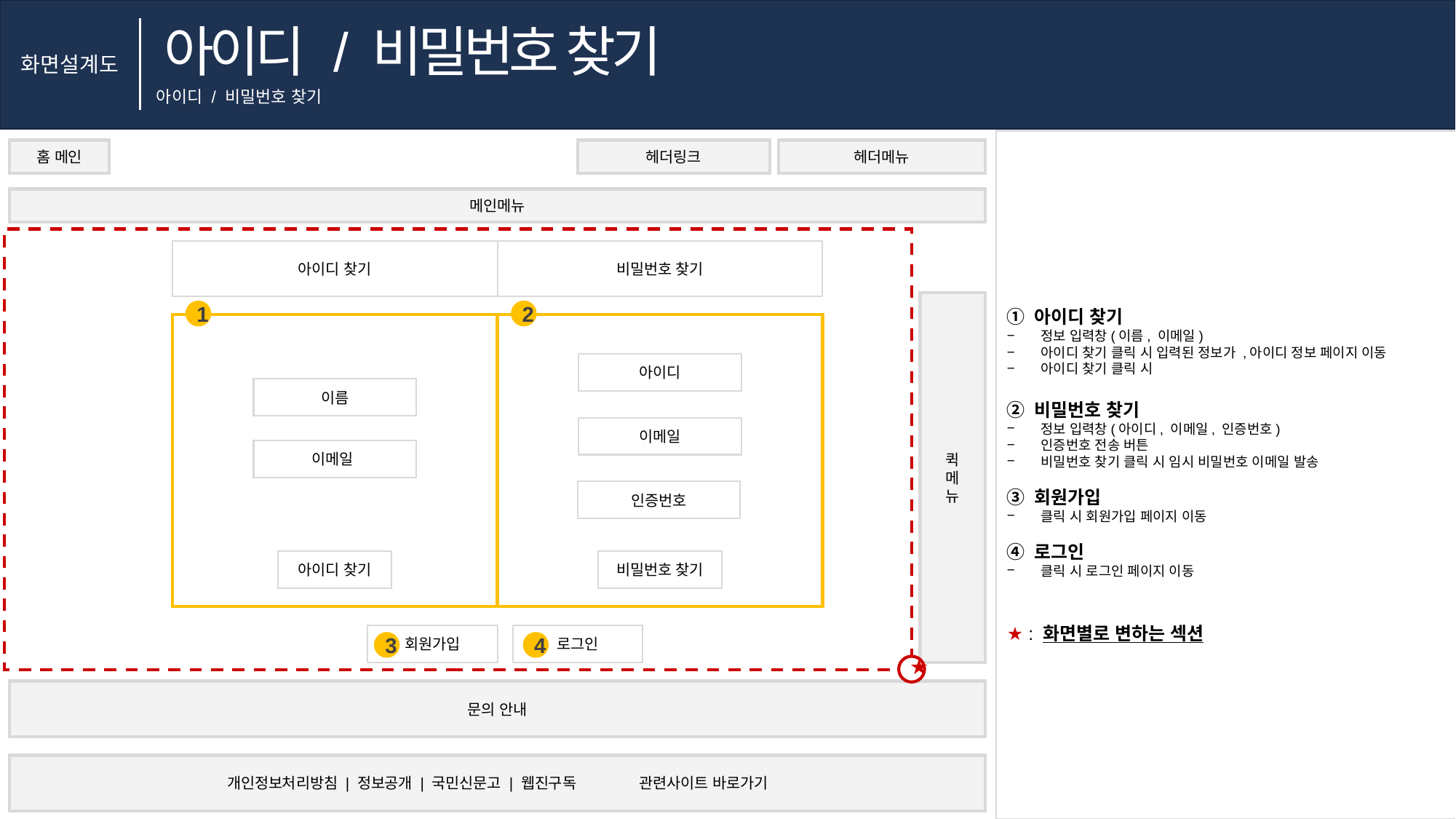

아이디 / 비밀번호 찾기
화면설계도
아이디 / 비밀번호 찾기
① 아이디 찾기
정보 입력창(이름, 이메일)
아이디 찾기 클릭 시 입력된 정보가 ,아이디 정보 페이지 이동
아이디 찾기 클릭 시

② 비밀번호 찾기
정보 입력창(아이디, 이메일, 인증번호)
인증번호 전송 버튼
비밀번호 찾기 클릭 시 임시 비밀번호 이메일 발송

③ 회원가입
클릭 시 회원가입 페이지 이동

④ 로그인
클릭 시 로그인 페이지 이동

★ : 화면별로 변하는 섹션
헤더링크
홈 메인
헤더메뉴
메인메뉴
아이디 찾기
비밀번호 찾기
퀵
메
뉴

아이디
이름
이메일
이메일
인증번호
아이디 찾기
비밀번호 찾기
회원가입
로그인
문의 안내
개인정보처리방침 | 정보공개 | 국민신문고 | 웹진구독               관련사이트 바로가기

1
2

3
4
★